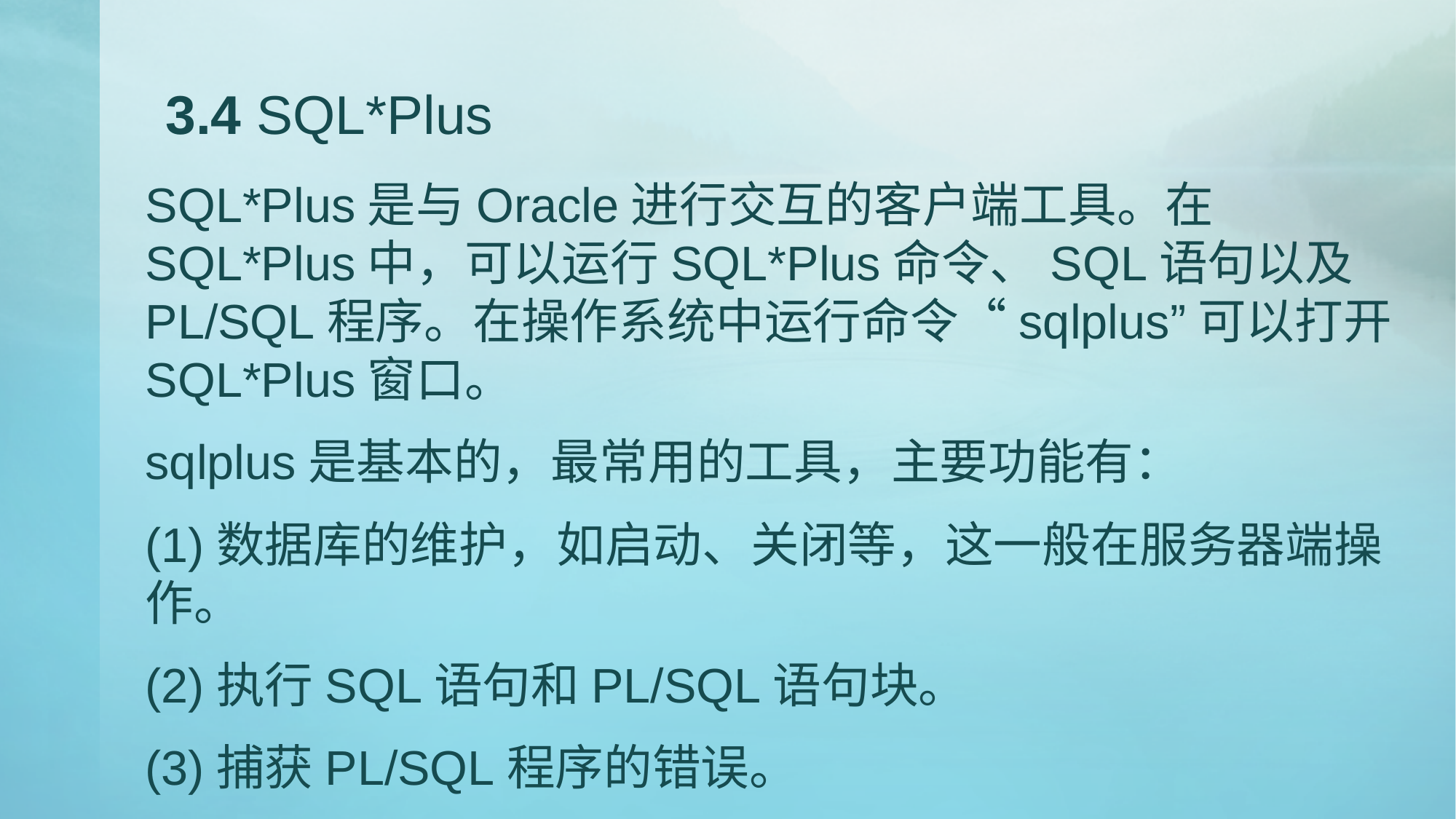

# 3.4 SQL*Plus
SQL*Plus是与Oracle进行交互的客户端工具。在SQL*Plus中，可以运行SQL*Plus命令、SQL语句以及PL/SQL程序。在操作系统中运行命令“sqlplus”可以打开SQL*Plus窗口。
sqlplus是基本的，最常用的工具，主要功能有：
(1)数据库的维护，如启动、关闭等，这一般在服务器端操作。
(2)执行SQL语句和PL/SQL语句块。
(3)捕获PL/SQL程序的错误。
(4)执行SQL脚本。